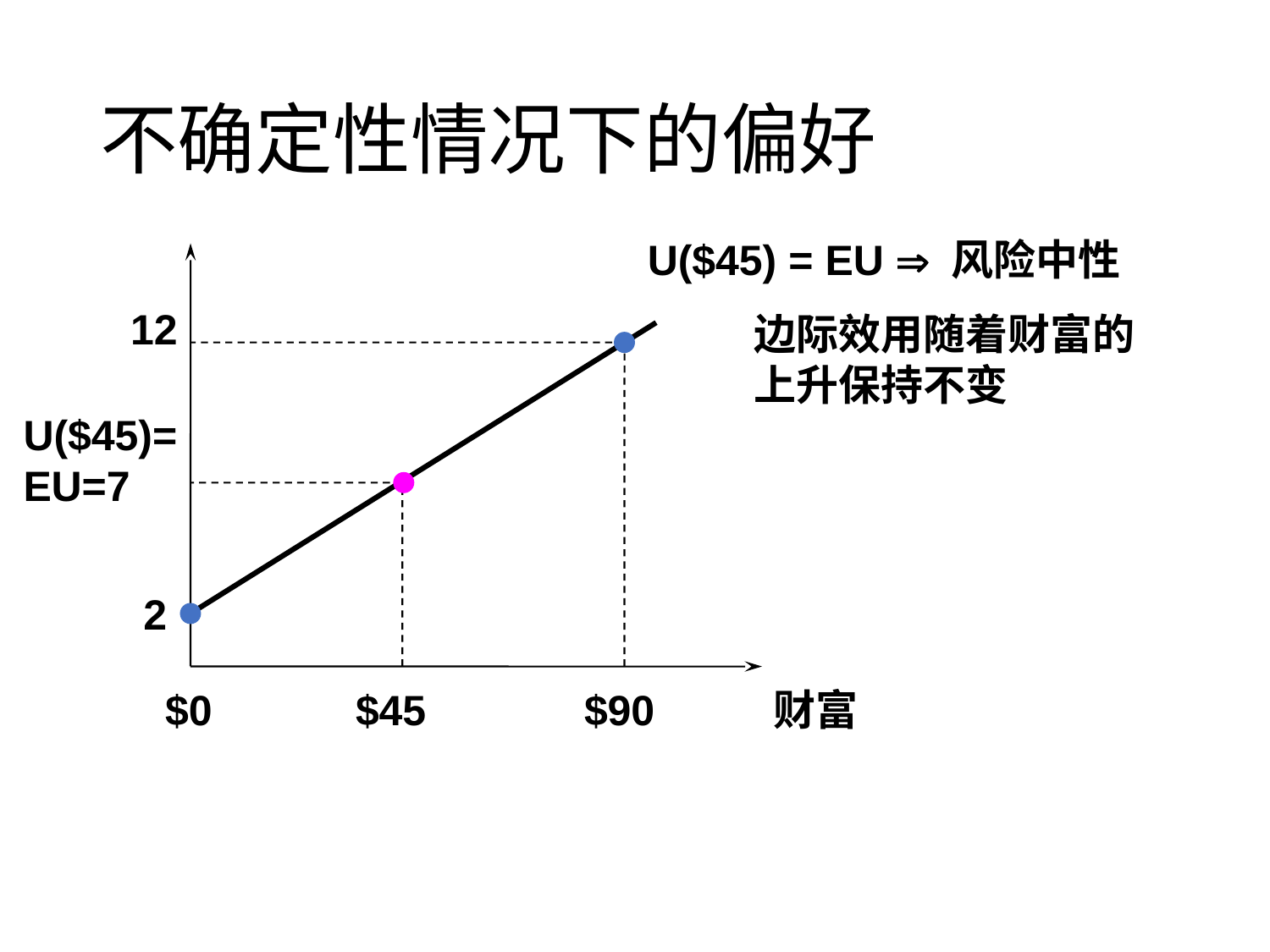

# 不确定性情况下的偏好
U($45) = EU ⇒ 风险中性

12
边际效用随着财富的
上升保持不变

U($45)=
EU=7

2

$0
$45
$90
财富